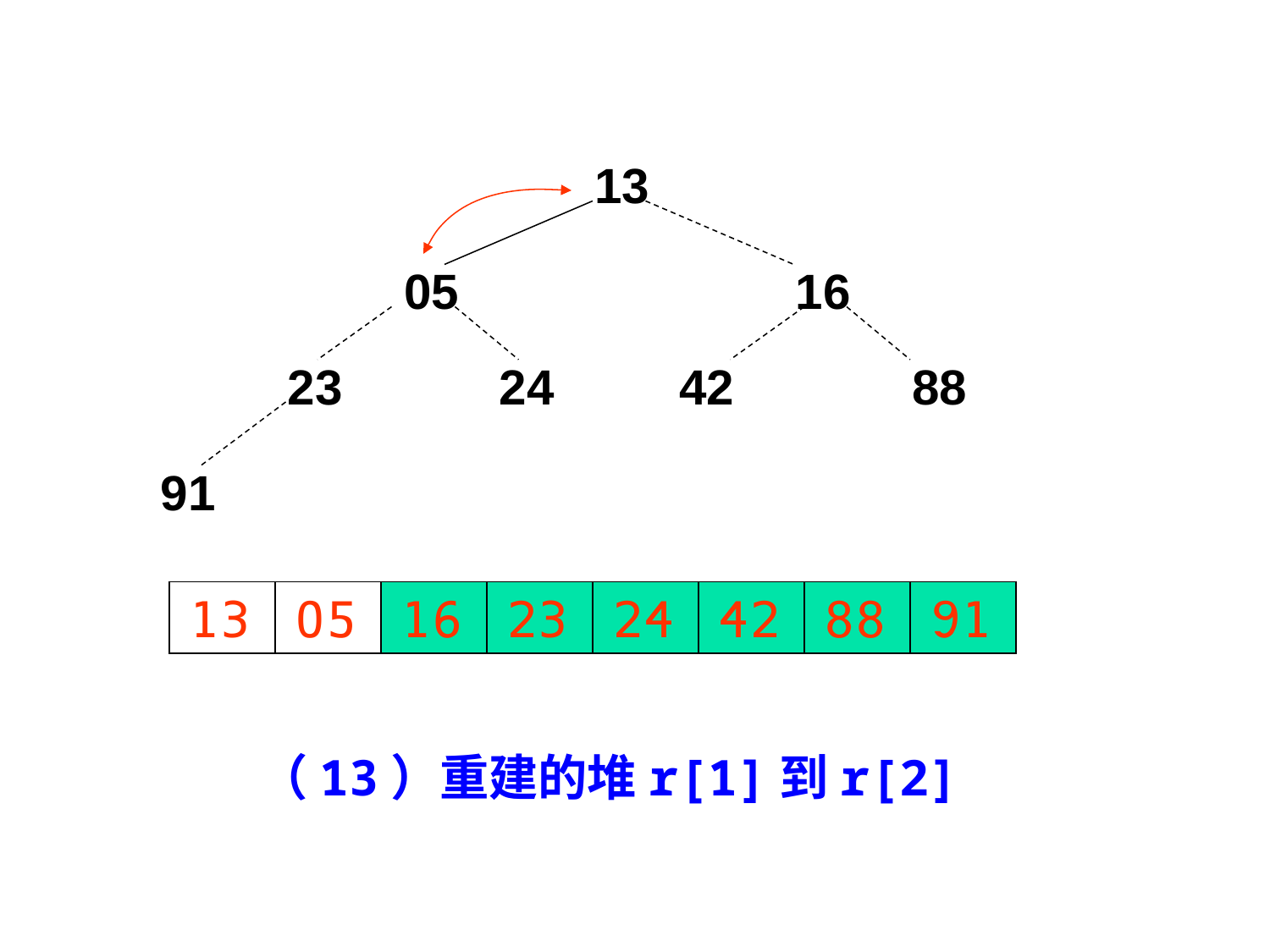

13

05
16

23
24
42
88

91
13
05
16
23
24
42
88
91
（13）重建的堆r[1]到r[2]